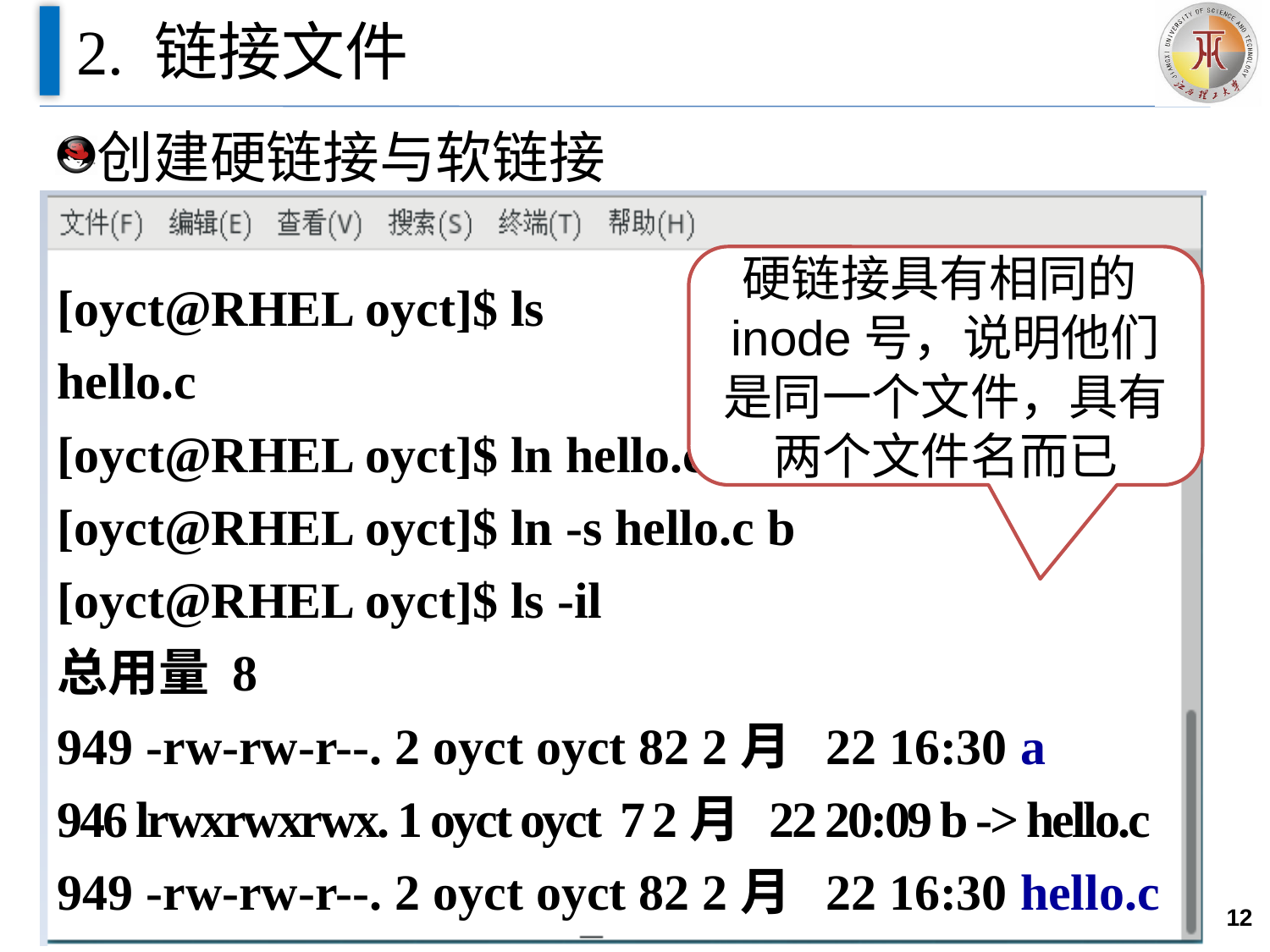

# 2. 链接文件
创建硬链接与软链接
硬链接具有相同的inode号，说明他们是同一个文件，具有两个文件名而已
[oyct@RHEL oyct]$ ls
hello.c
[oyct@RHEL oyct]$ ln hello.c a
[oyct@RHEL oyct]$ ln -s hello.c b
[oyct@RHEL oyct]$ ls -il
总用量 8
949 -rw-rw-r--. 2 oyct oyct 82 2月  22 16:30 a
946 lrwxrwxrwx. 1 oyct oyct  7 2月  22 20:09 b -> hello.c
949 -rw-rw-r--. 2 oyct oyct 82 2月  22 16:30 hello.c

12